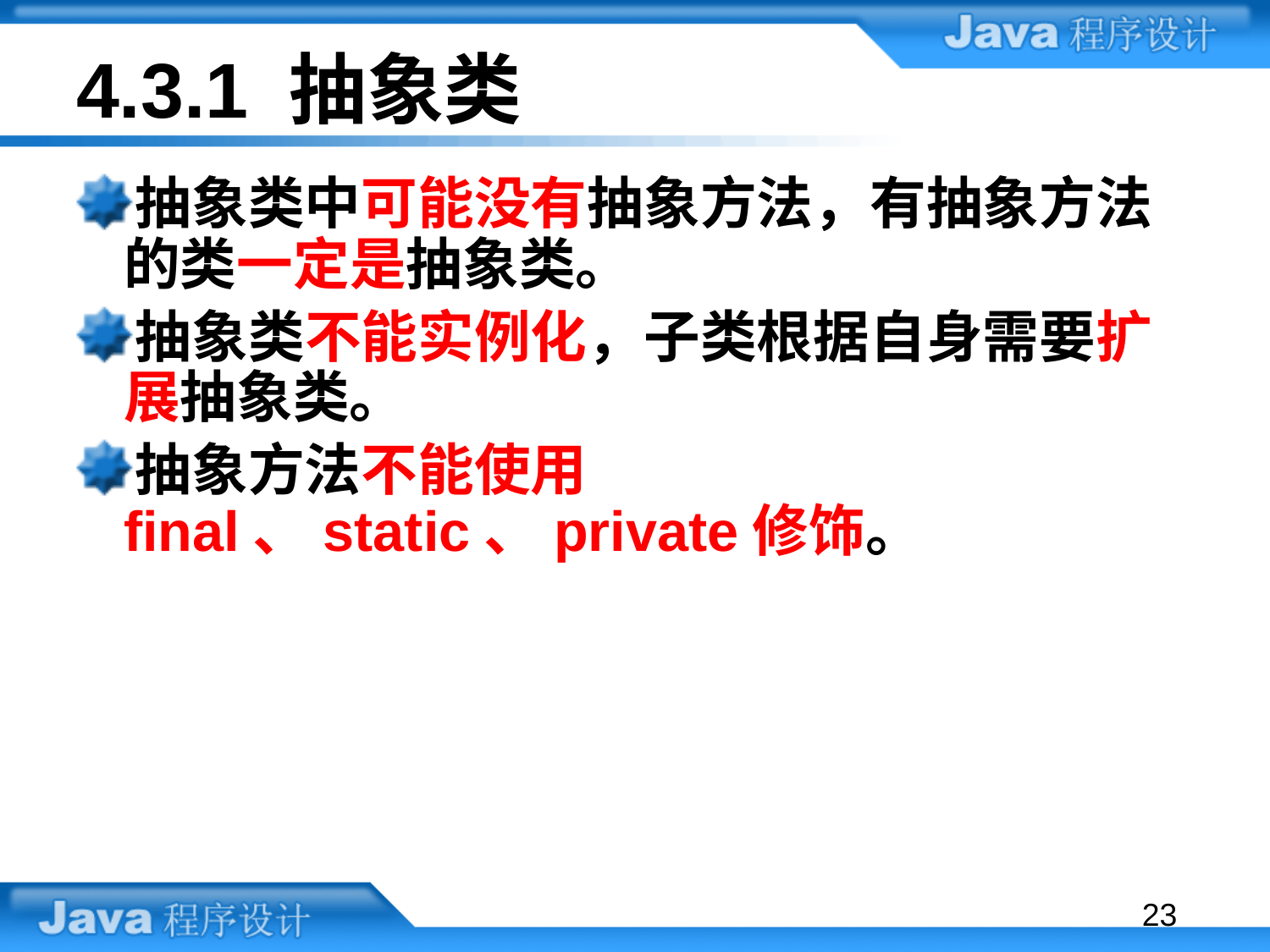

# 4.3.1 抽象类
抽象类中可能没有抽象方法，有抽象方法的类一定是抽象类。
抽象类不能实例化，子类根据自身需要扩展抽象类。
抽象方法不能使用final、static、private修饰。